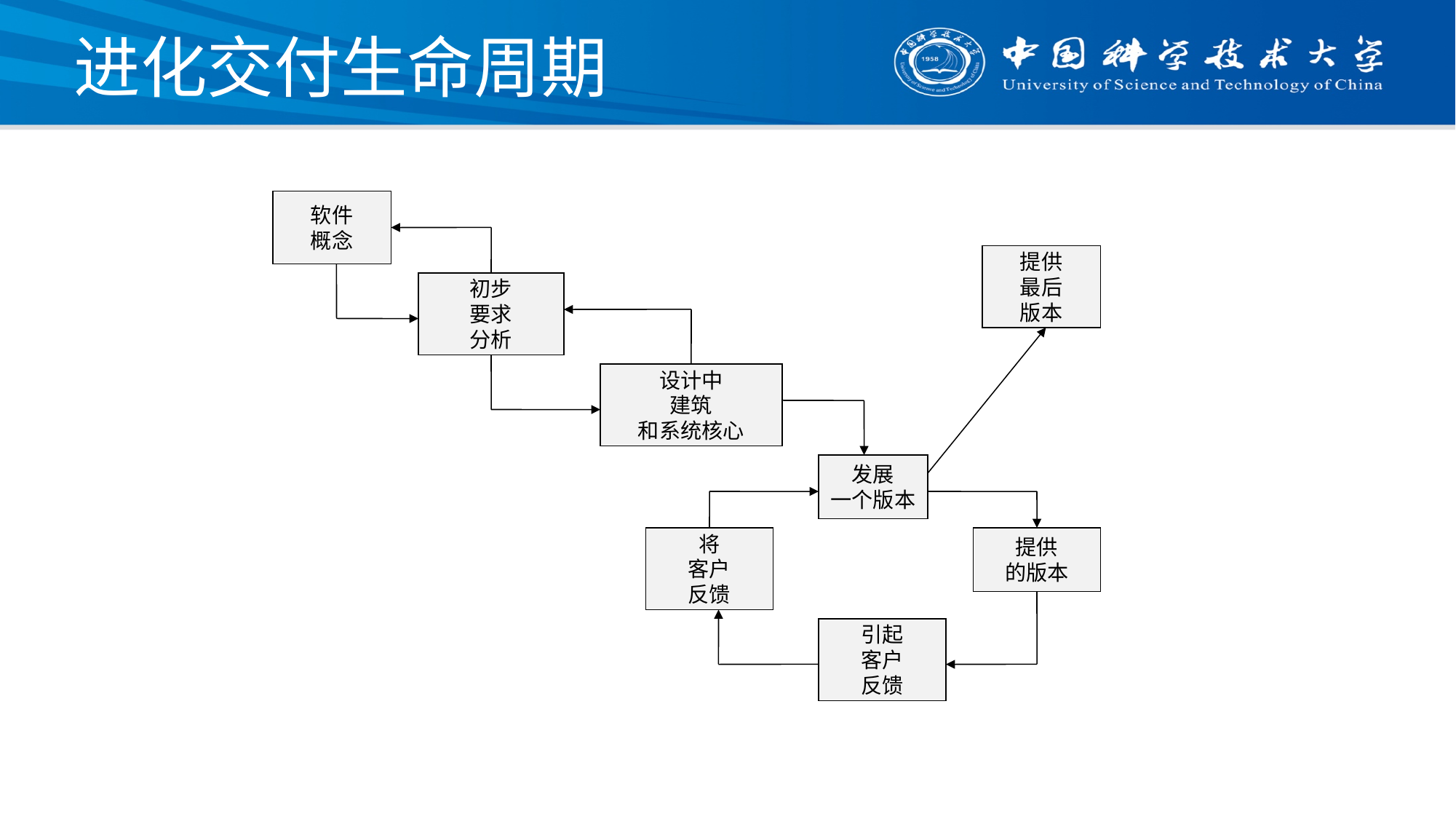

# 进化交付生命周期

软件
概念

提供
最后
版本

初步
要求
分析

设计中
建筑
和系统核心

发展
一个版本

将
客户
反馈
提供
的版本

引起
客户
反馈